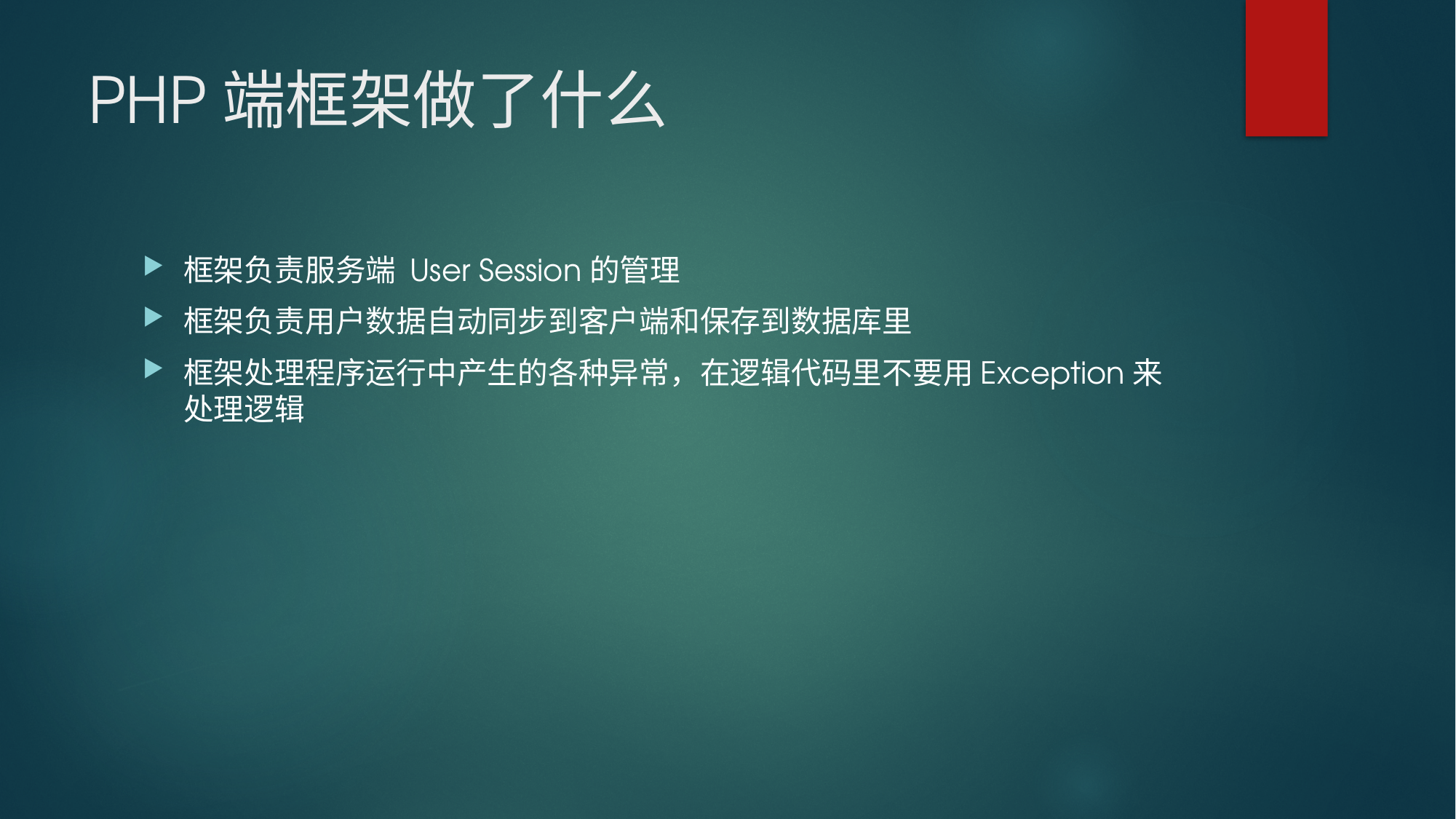

# PHP端框架做了什么
框架负责服务端 User Session的管理
框架负责用户数据自动同步到客户端和保存到数据库里
框架处理程序运行中产生的各种异常，在逻辑代码里不要用Exception来处理逻辑